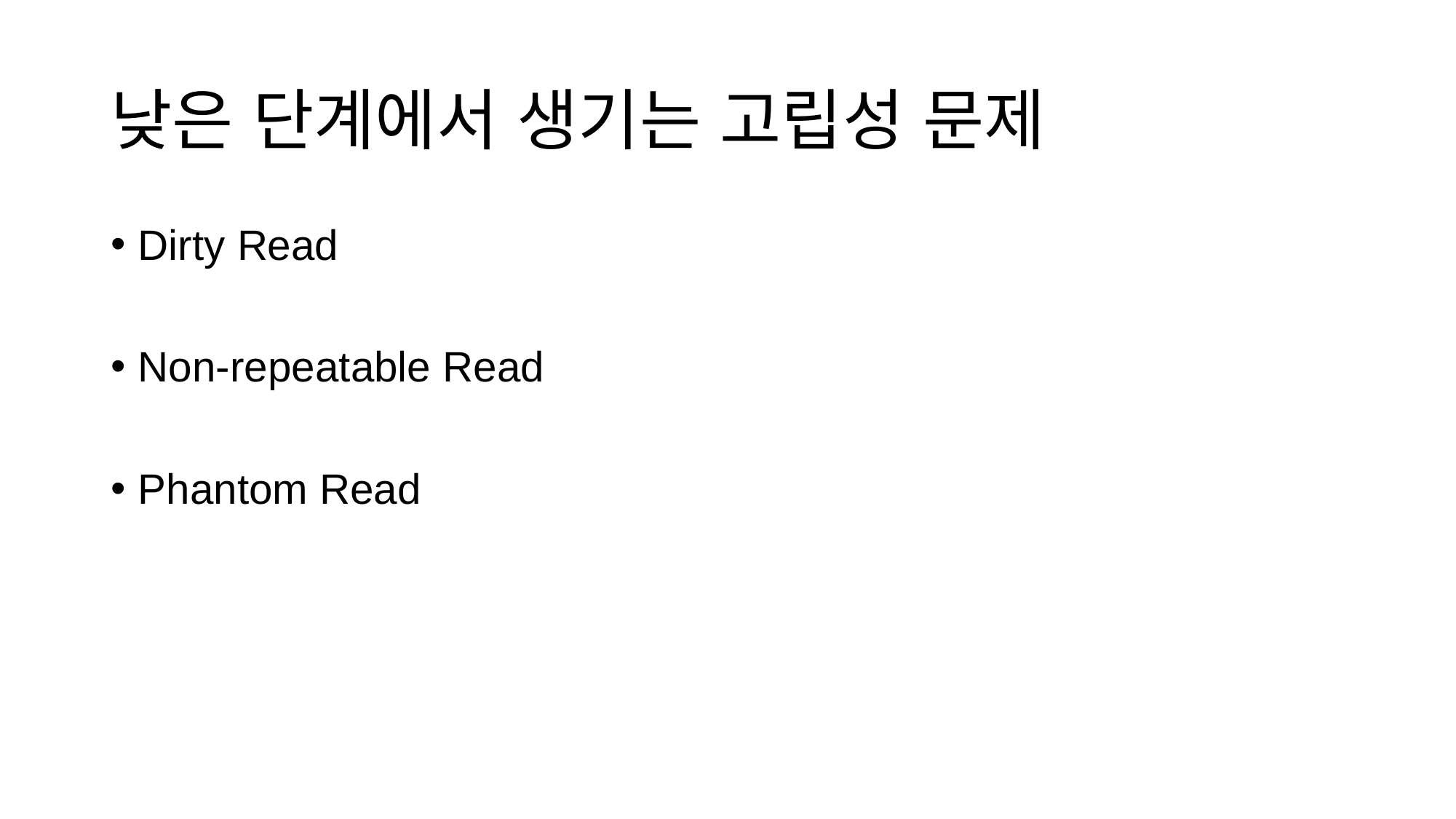

# 낮은 단계에서 생기는 고립성 문제
Dirty Read

Non-repeatable Read

Phantom Read